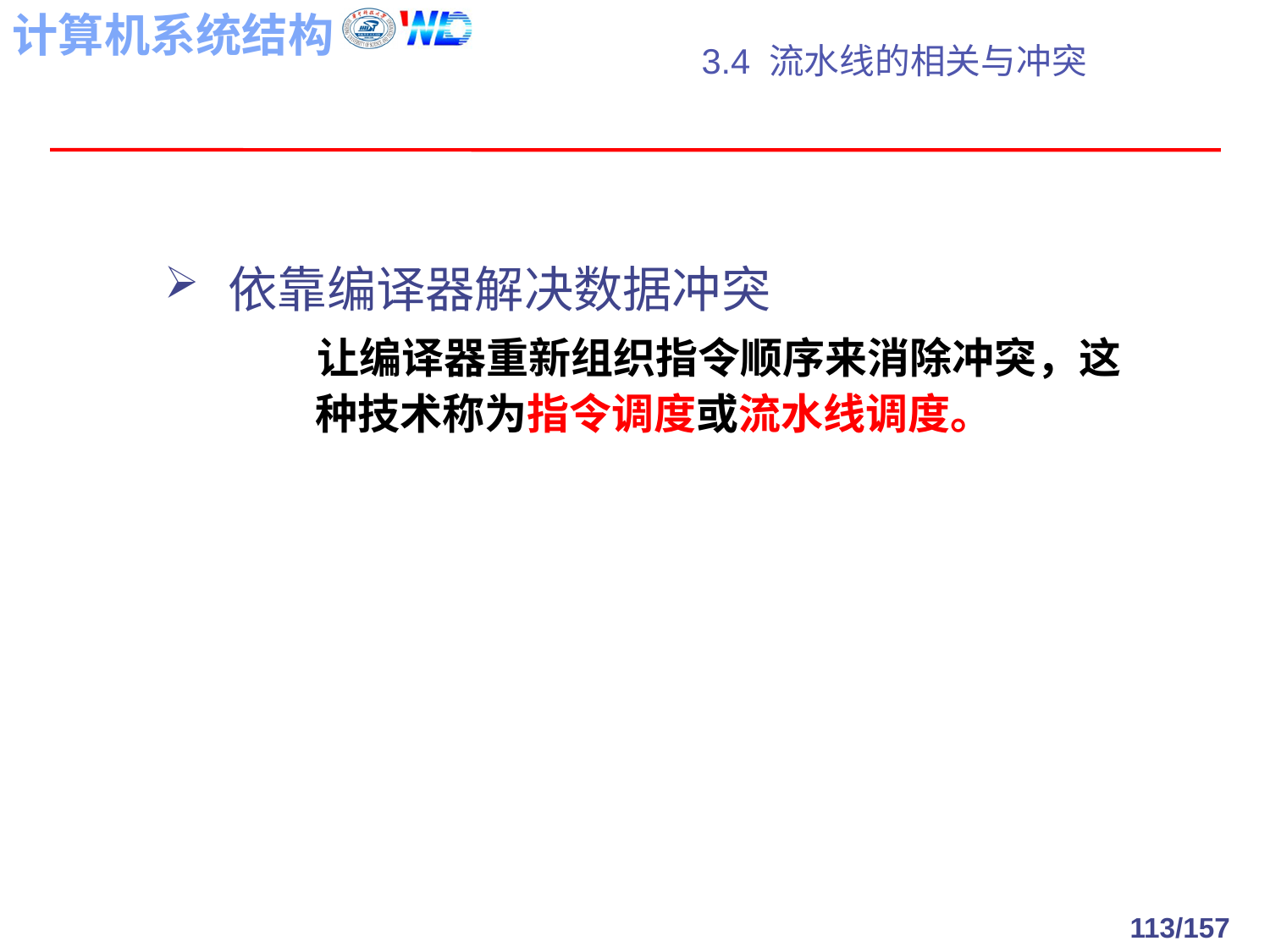

# 3.4 流水线的相关与冲突
依靠编译器解决数据冲突
       让编译器重新组织指令顺序来消除冲突，这种技术称为指令调度或流水线调度。